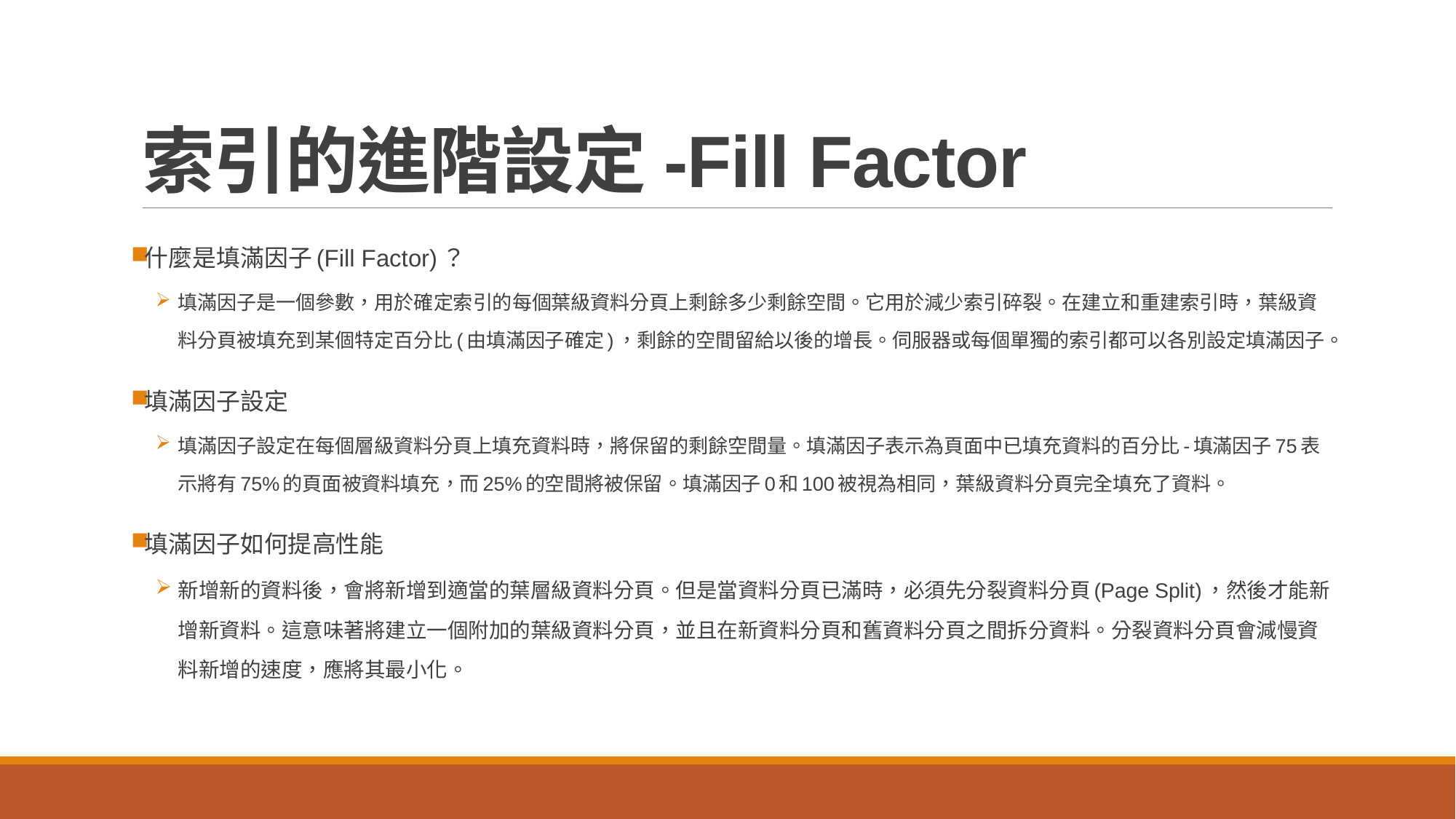

# 索引的進階設定-Fill Factor
什麼是填滿因子(Fill Factor)？
填滿因子是一個參數，用於確定索引的每個葉級資料分頁上剩餘多少剩餘空間。它用於減少索引碎裂。在建立和重建索引時，葉級資料分頁被填充到某個特定百分比(由填滿因子確定)，剩餘的空間留給以後的增長。伺服器或每個單獨的索引都可以各別設定填滿因子。
填滿因子設定
填滿因子設定在每個層級資料分頁上填充資料時，將保留的剩餘空間量。填滿因子表示為頁面中已填充資料的百分比-填滿因子75表示將有75%的頁面被資料填充，而25%的空間將被保留。填滿因子0和100被視為相同，葉級資料分頁完全填充了資料。
填滿因子如何提高性能
新增新的資料後，會將新增到適當的葉層級資料分頁。但是當資料分頁已滿時，必須先分裂資料分頁(Page Split)，然後才能新增新資料。這意味著將建立一個附加的葉級資料分頁，並且在新資料分頁和舊資料分頁之間拆分資料。分裂資料分頁會減慢資料新增的速度，應將其最小化。